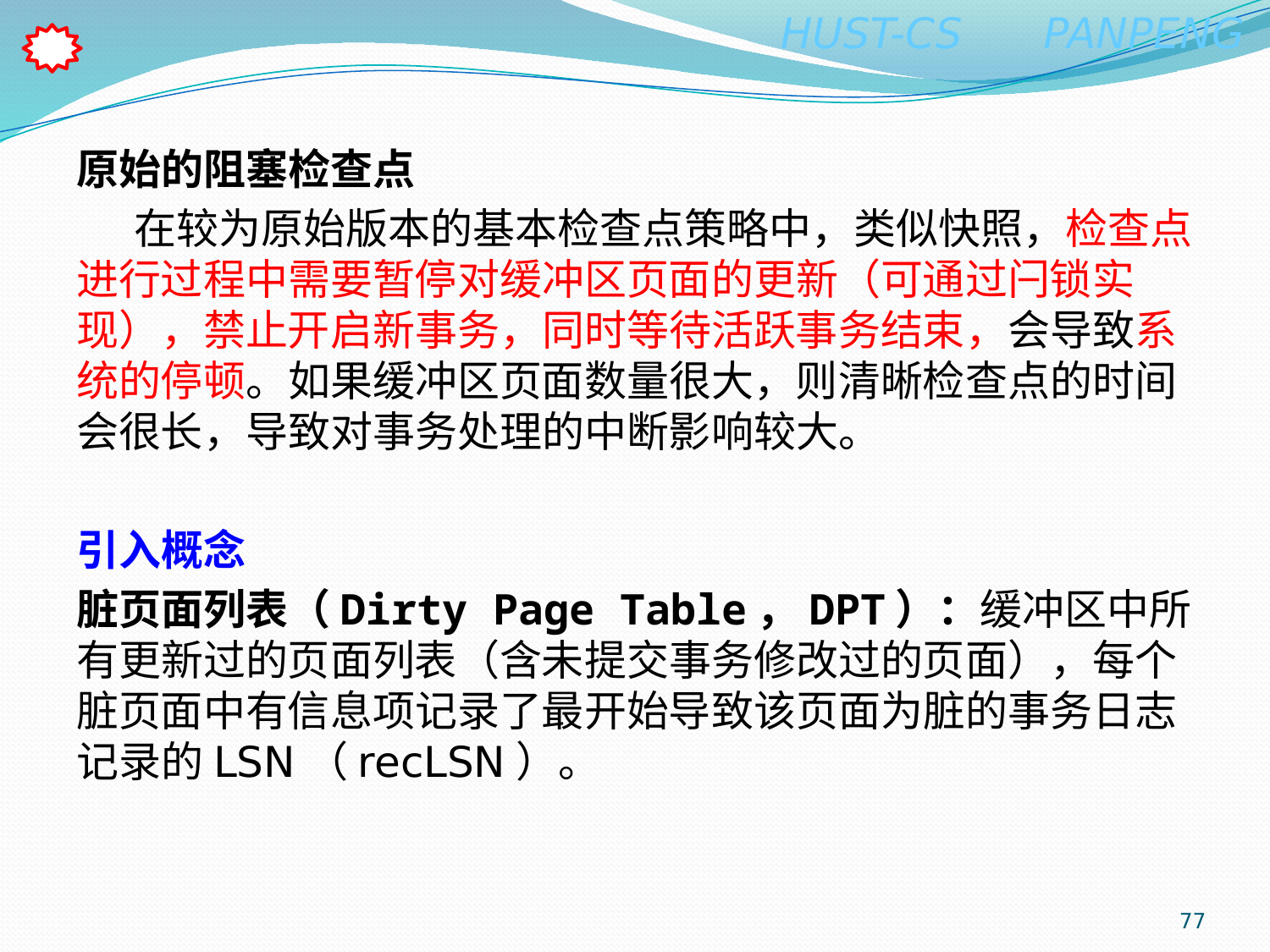

原始的阻塞检查点
     在较为原始版本的基本检查点策略中，类似快照，检查点进行过程中需要暂停对缓冲区页面的更新（可通过闩锁实现），禁止开启新事务，同时等待活跃事务结束，会导致系统的停顿。如果缓冲区页面数量很大，则清晰检查点的时间会很长，导致对事务处理的中断影响较大。

引入概念
脏页面列表（Dirty Page Table，DPT）：缓冲区中所有更新过的页面列表（含未提交事务修改过的页面），每个脏页面中有信息项记录了最开始导致该页面为脏的事务日志记录的LSN（recLSN）。
77